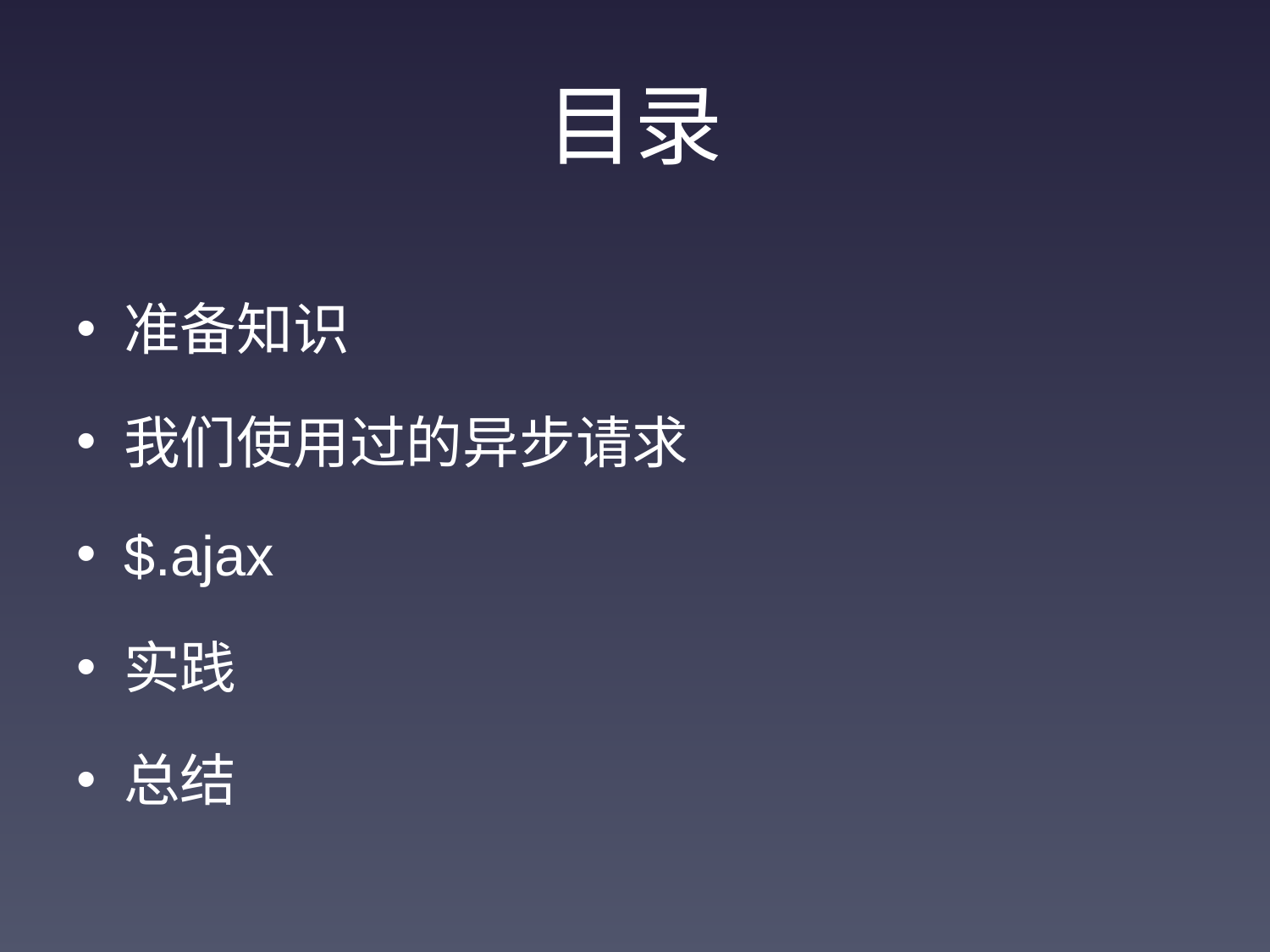

# 目录
准备知识
我们使用过的异步请求
$.ajax
实践
总结